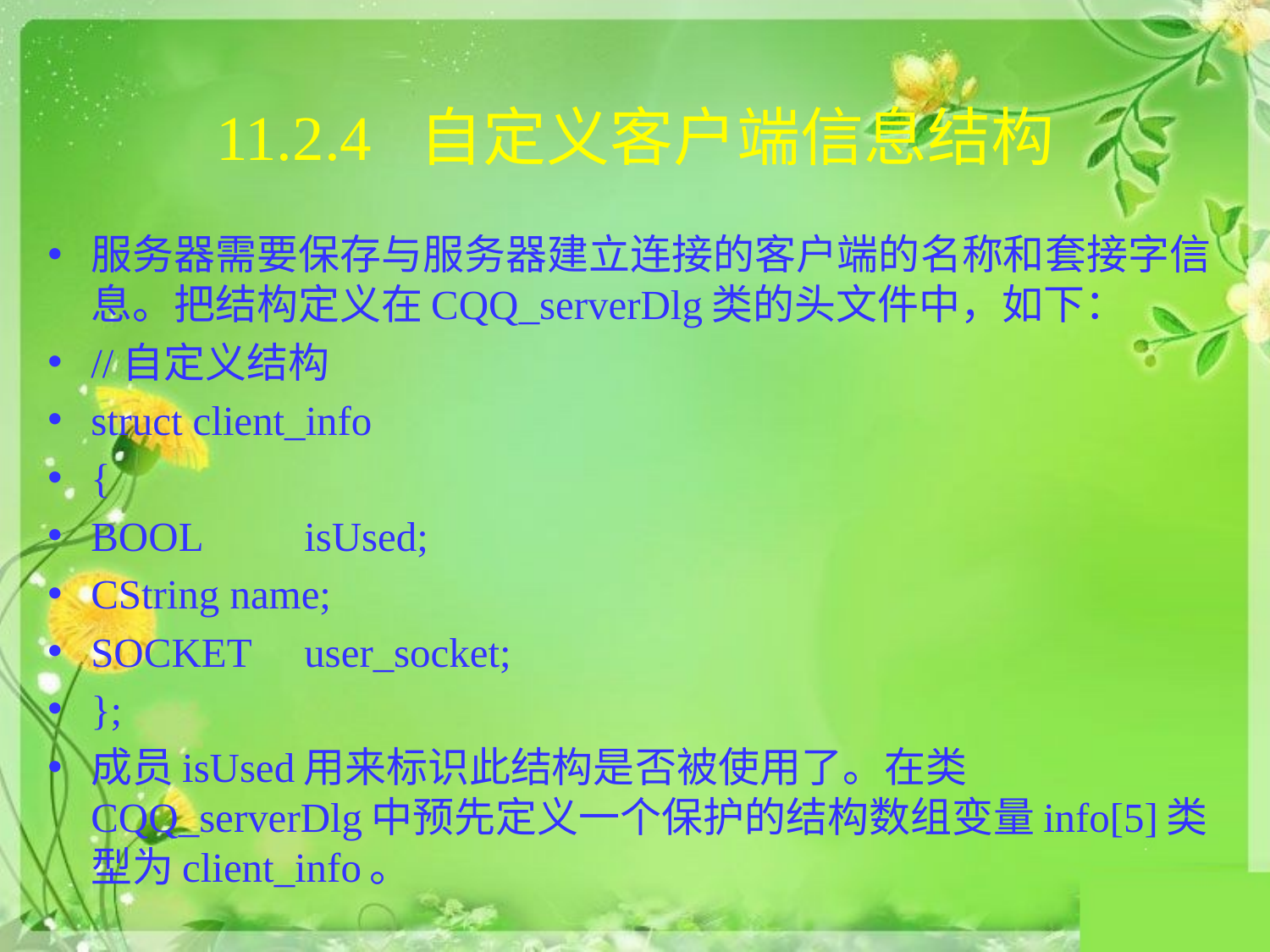

# 11.2.4  自定义客户端信息结构
服务器需要保存与服务器建立连接的客户端的名称和套接字信息。把结构定义在CQQ_serverDlg类的头文件中，如下：
//自定义结构
struct client_info
{
BOOL	isUsed;
CString name;
SOCKET	user_socket;
};
成员isUsed用来标识此结构是否被使用了。在类CQQ_serverDlg中预先定义一个保护的结构数组变量info[5]类型为client_info。